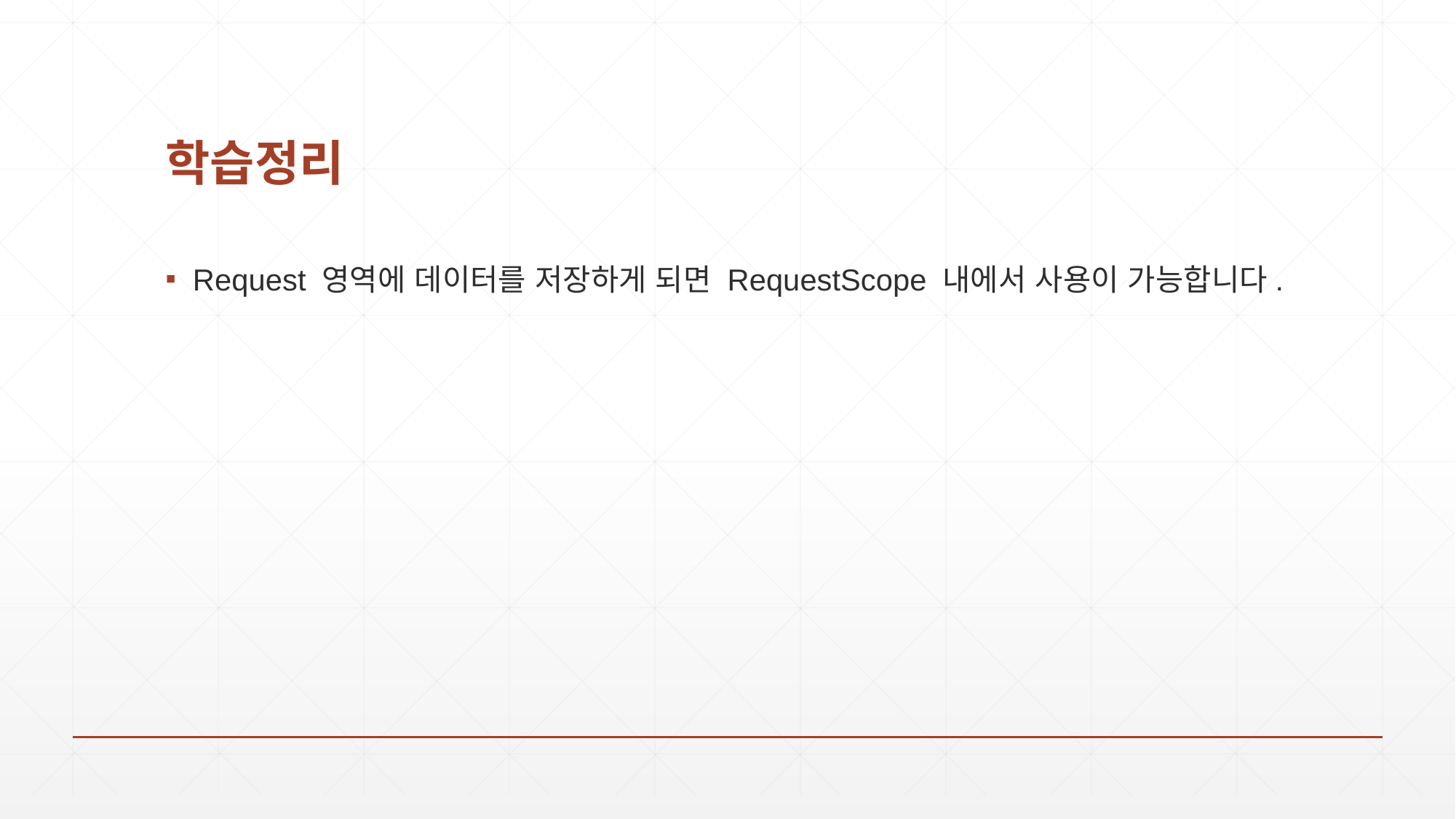

# 학습정리
Request 영역에 데이터를 저장하게 되면 RequestScope 내에서 사용이 가능합니다.